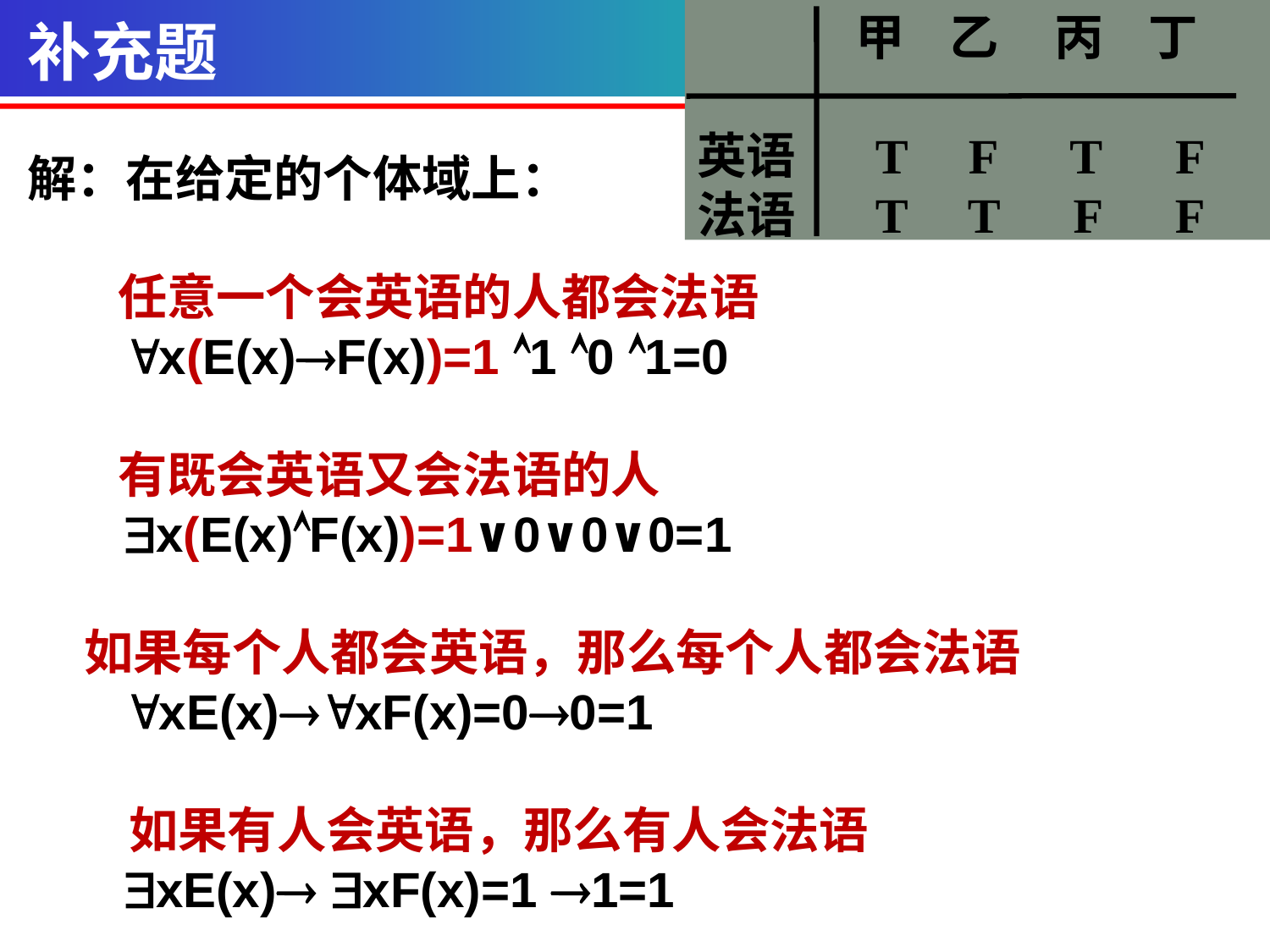

甲    乙     丙    丁

英语      T     F      T      F
法语      T     T      F      F

补充题

解：在给定的个体域上：

       任意一个会英语的人都会法语
       ∀x(E(x)→F(x))=1 ∧1 ∧0 ∧1=0

       有既会英语又会法语的人
       ∃x(E(x)∧F(x))=1∨0∨0∨0=1

    如果每个人都会英语，那么每个人都会法语
       ∀xE(x)→∀xF(x)=0→0=1

        如果有人会英语，那么有人会法语
       ∃xE(x)→ ∃xF(x)=1 →1=1